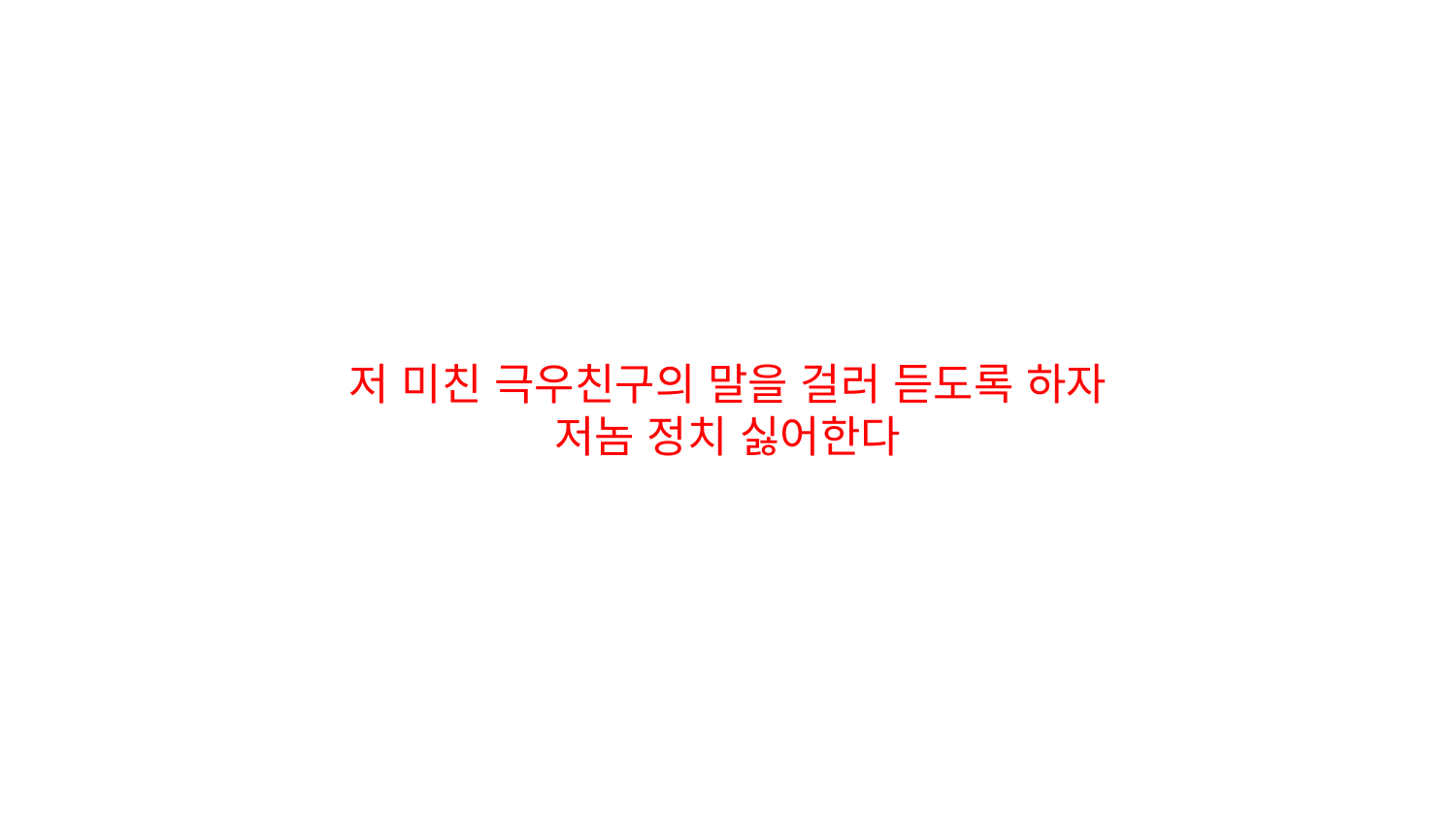

# 저 미친 극우친구의 말을 걸러 듣도록 하자
저놈 정치 싫어한다